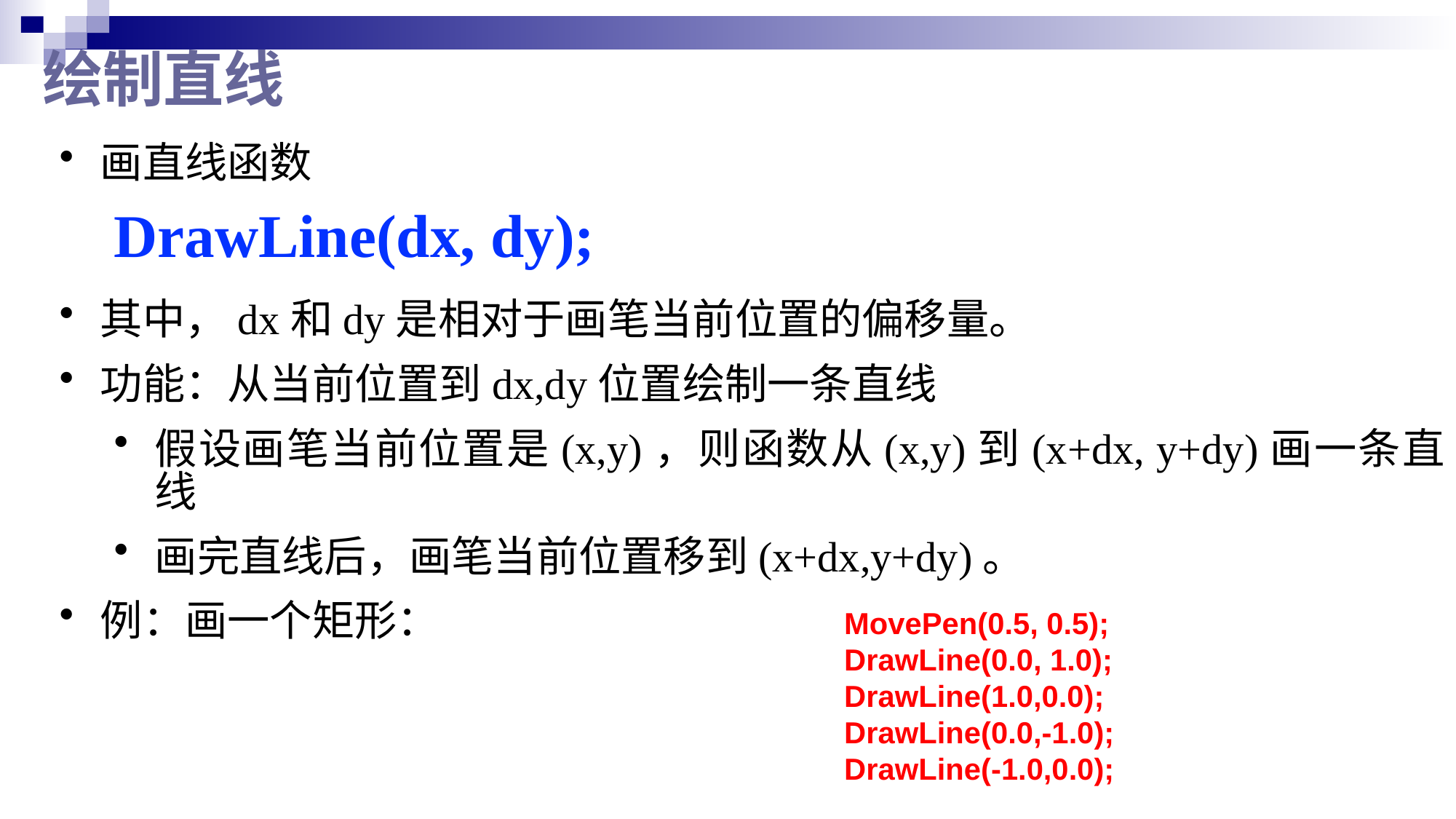

# 绘制直线
画直线函数
DrawLine(dx, dy);
其中，dx和dy是相对于画笔当前位置的偏移量。
功能：从当前位置到dx,dy位置绘制一条直线
假设画笔当前位置是(x,y)，则函数从(x,y)到(x+dx, y+dy)画一条直线
画完直线后，画笔当前位置移到(x+dx,y+dy)。
例：画一个矩形：

MovePen(0.5, 0.5);
DrawLine(0.0, 1.0);
DrawLine(1.0,0.0);
DrawLine(0.0,-1.0);
DrawLine(-1.0,0.0);